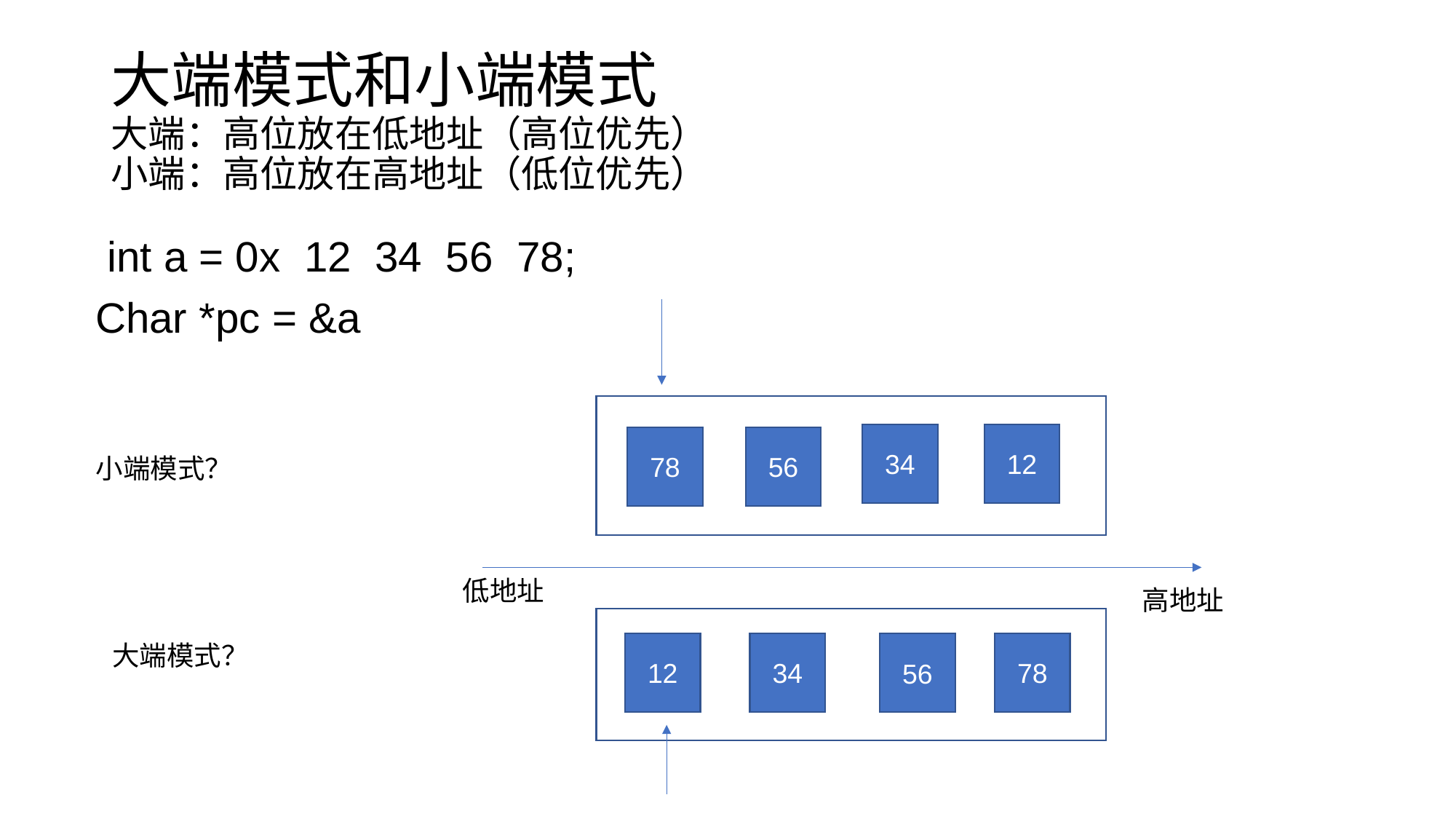

# 大端模式和小端模式 大端：高位放在低地址（高位优先） 小端：高位放在高地址（低位优先）
 int a = 0x  12  34  56  78;
Char *pc = &a

34
12
78
56
小端模式？
低地址
高地址

12
34
78
大端模式？
56